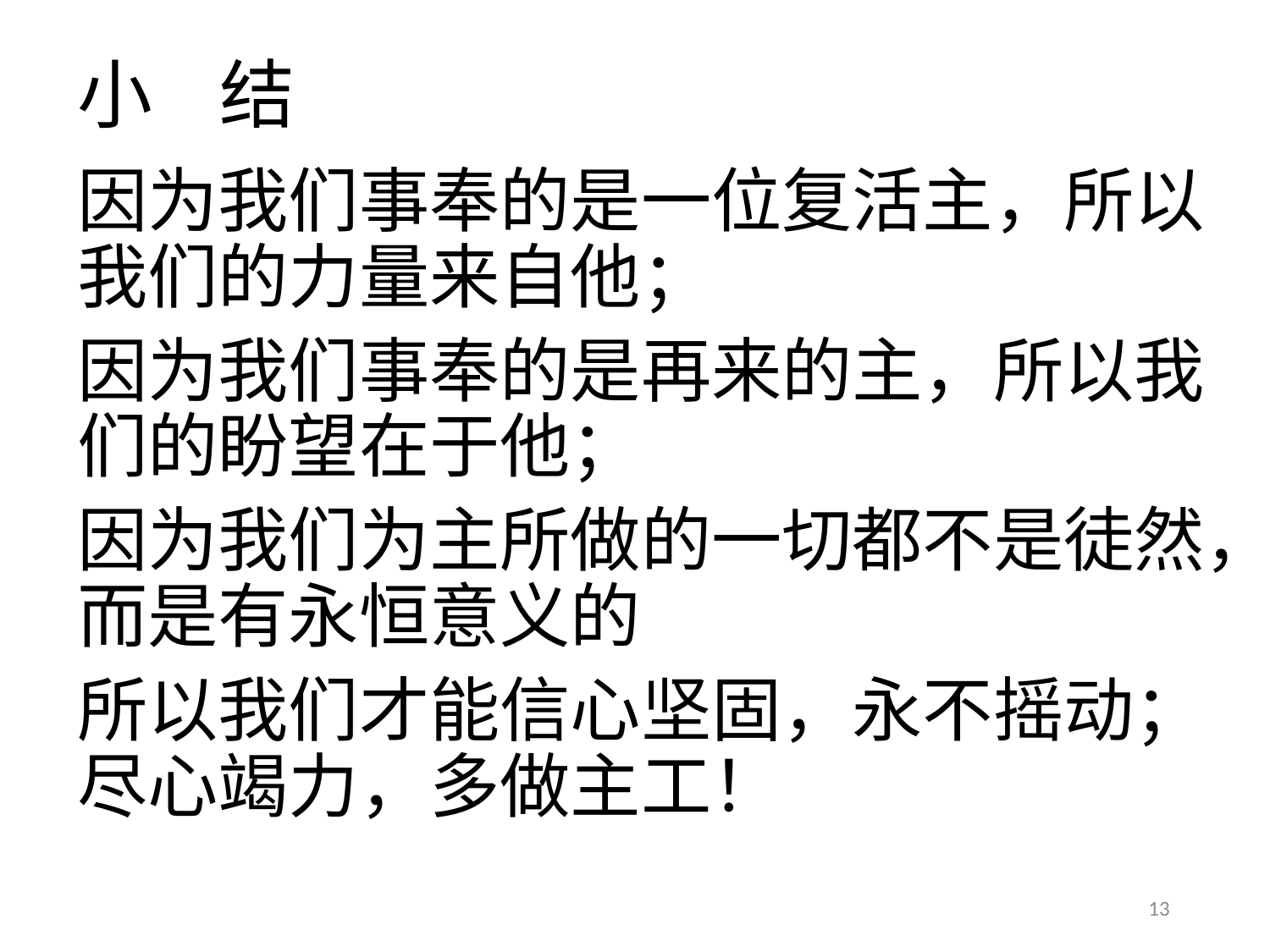

# 小    结
因为我们事奉的是一位复活主，所以我们的力量来自他；
因为我们事奉的是再来的主，所以我们的盼望在于他；
因为我们为主所做的一切都不是徒然，而是有永恒意义的
所以我们才能信心坚固，永不摇动；尽心竭力，多做主工！
13